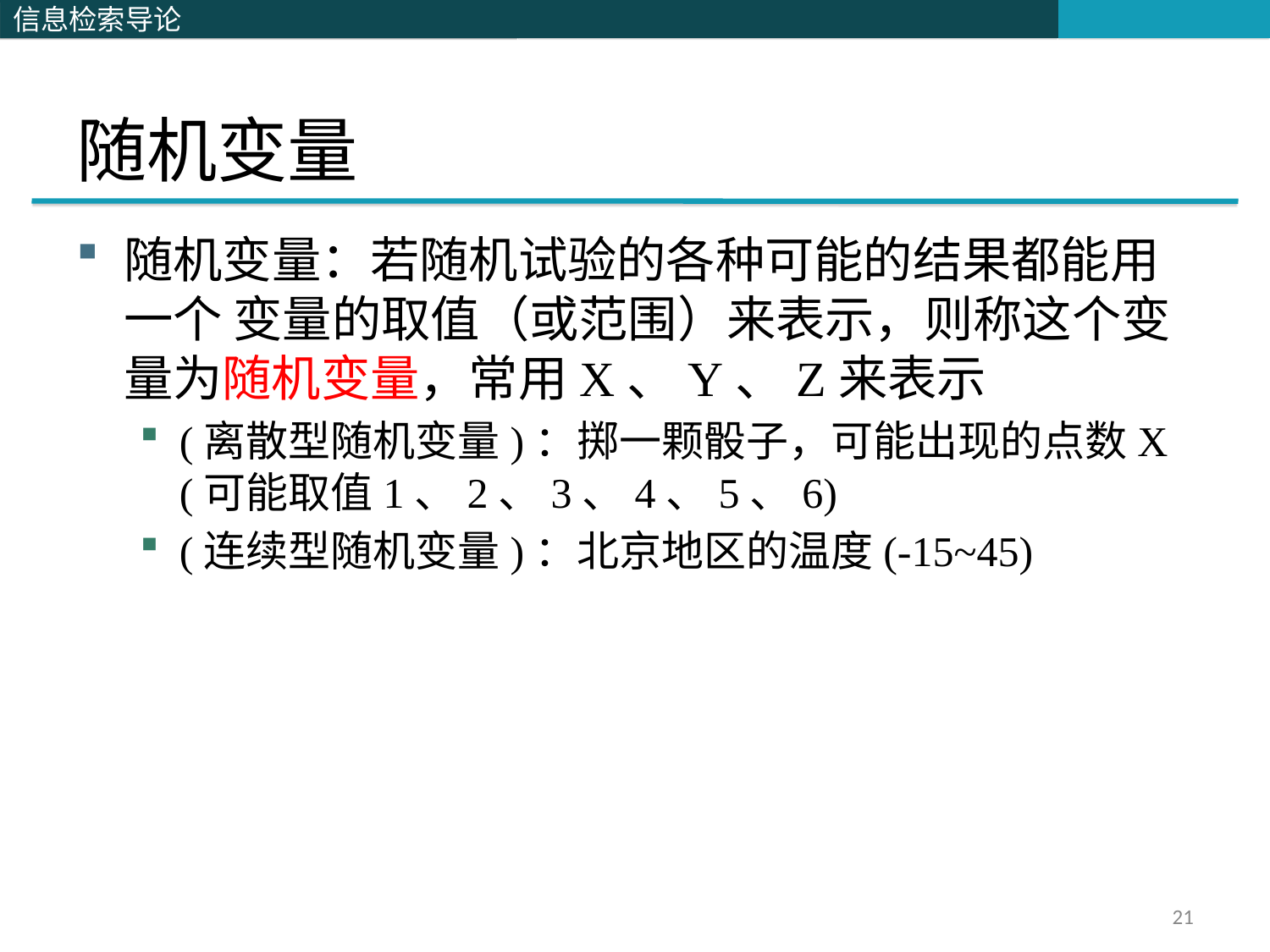

# 随机变量
随机变量：若随机试验的各种可能的结果都能用一个 变量的取值（或范围）来表示，则称这个变量为随机变量，常用X、Y、Z来表示
(离散型随机变量)：掷一颗骰子，可能出现的点数X (可能取值1、2、3、4、5、6)
(连续型随机变量)：北京地区的温度(-15~45)

21